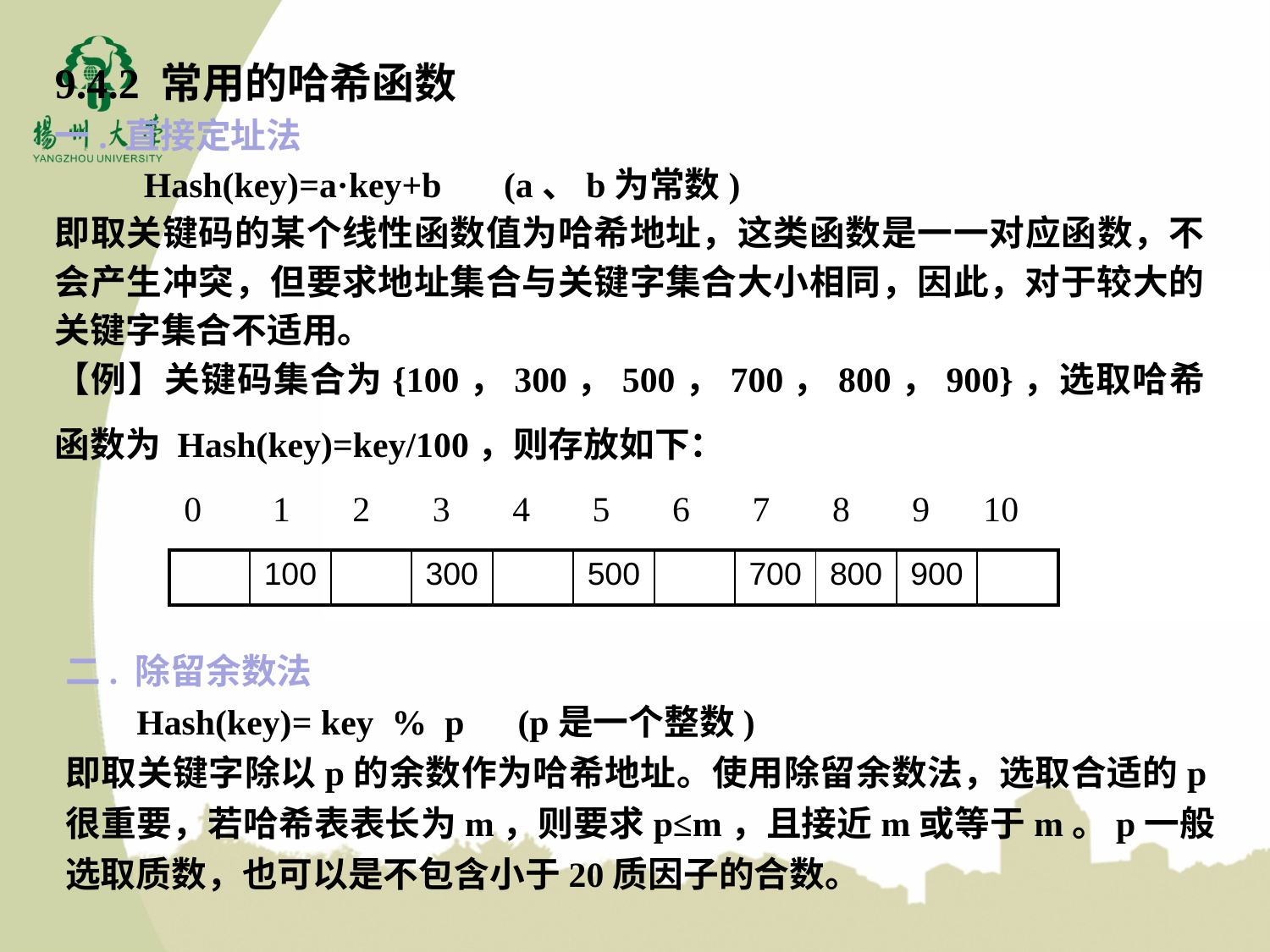

9.4.2 常用的哈希函数
一. 直接定址法
          Hash(key)=a·key+b       (a、b为常数)
即取关键码的某个线性函数值为哈希地址，这类函数是一一对应函数，不会产生冲突，但要求地址集合与关键字集合大小相同，因此，对于较大的关键字集合不适用。
【例】关键码集合为{100，300，500，700，800，900}，选取哈希函数为 Hash(key)=key/100，则存放如下：
     0        1       2       3       4       5       6       7       8       9      10
|  | 100 |  | 300 |  | 500 |  | 700 | 800 | 900 |  |
| --- | --- | --- | --- | --- | --- | --- | --- | --- | --- | --- |
二. 除留余数法
        Hash(key)= key  %  p      (p是一个整数)
即取关键字除以p的余数作为哈希地址。使用除留余数法，选取合适的p很重要，若哈希表表长为m，则要求p≤m，且接近m或等于m。p一般选取质数，也可以是不包含小于20质因子的合数。
58